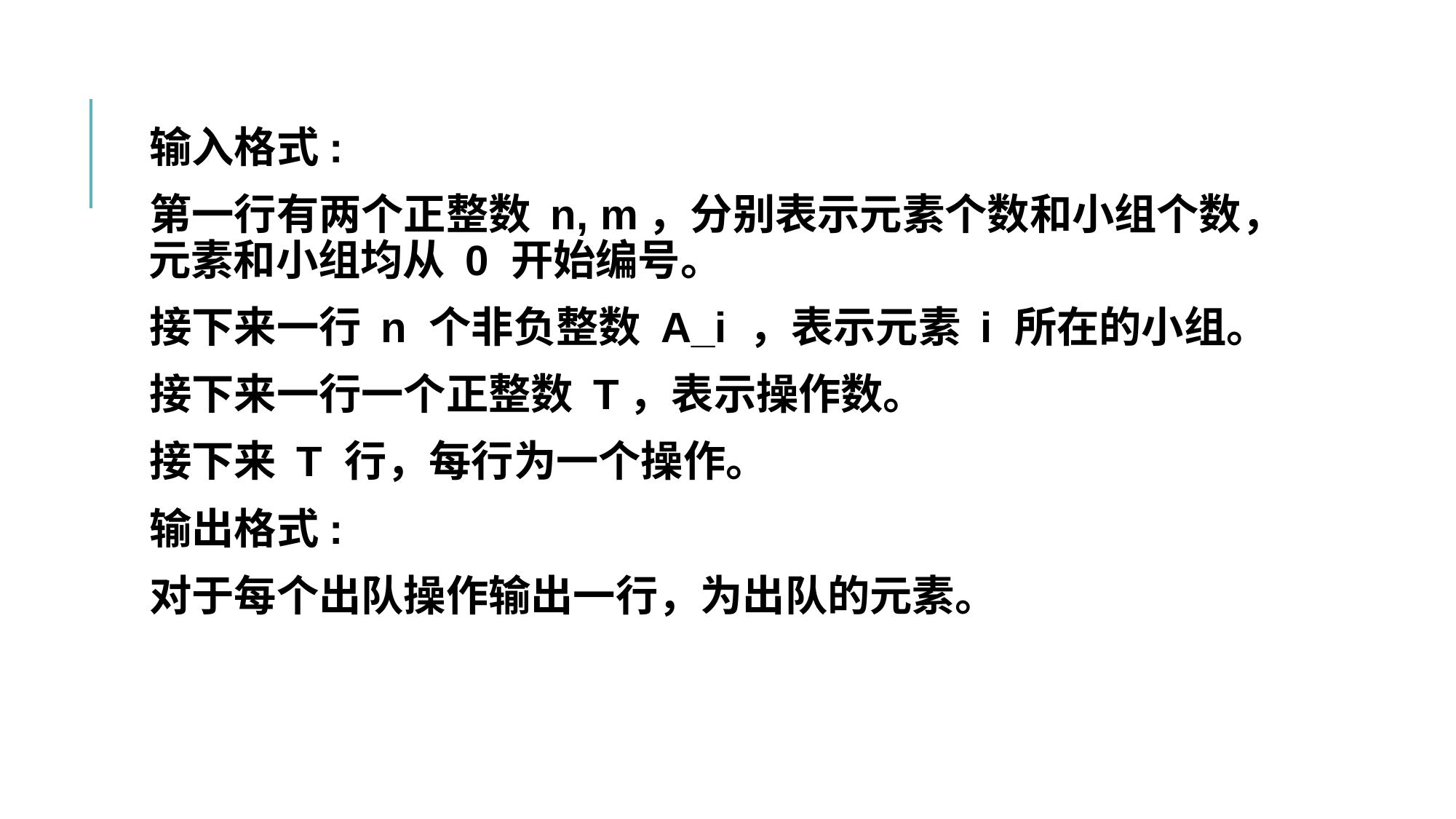

输入格式:
第一行有两个正整数 n, m，分别表示元素个数和小组个数，元素和小组均从 0 开始编号。
接下来一行 n 个非负整数 A_i ，表示元素 i 所在的小组。
接下来一行一个正整数 T，表示操作数。
接下来 T 行，每行为一个操作。
输出格式:
对于每个出队操作输出一行，为出队的元素。